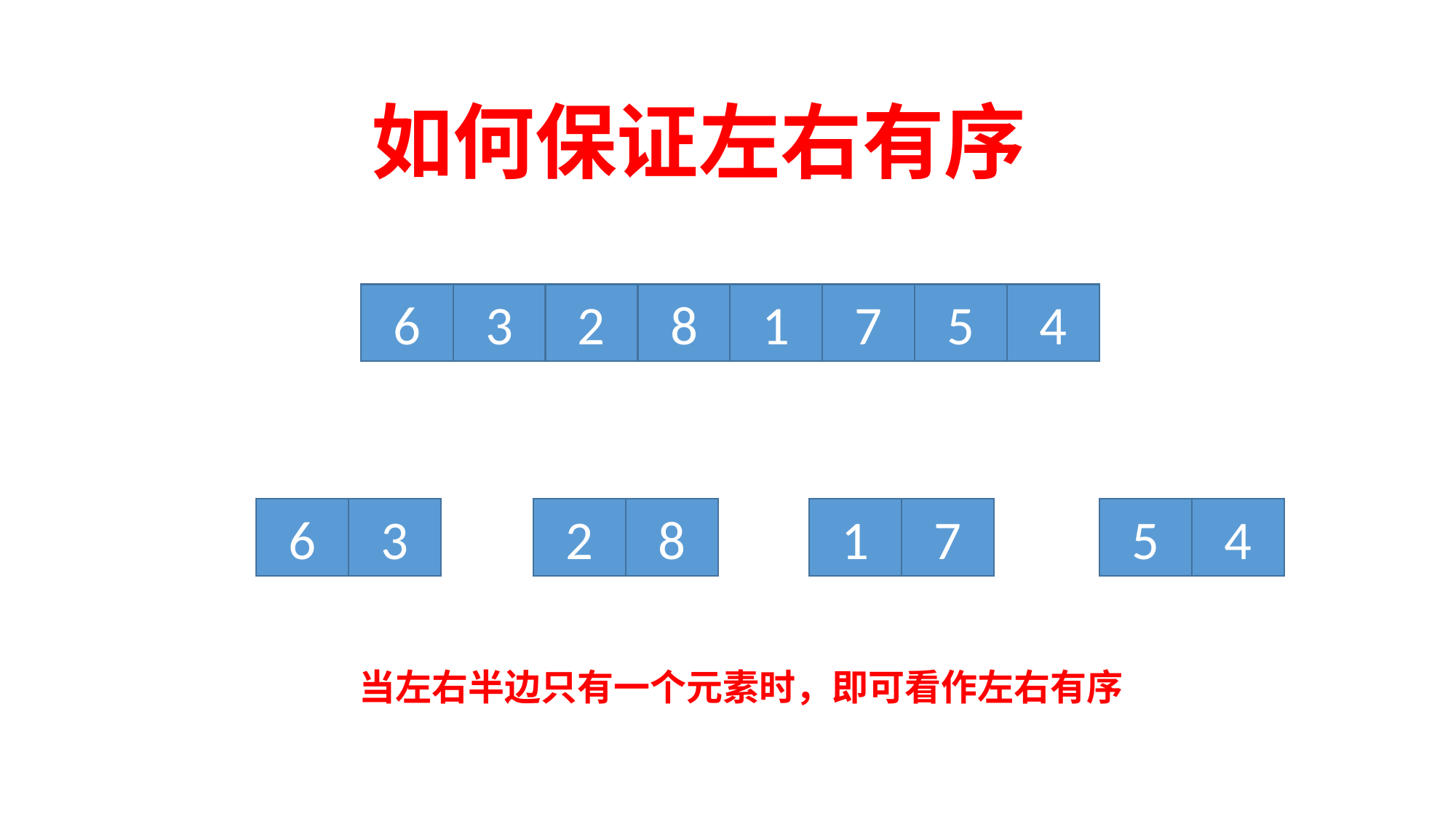

如何保证左右有序
4
5
7
1
8
2
3
6
4
7
5
8
1
3
2
6
当左右半边只有一个元素时，即可看作左右有序